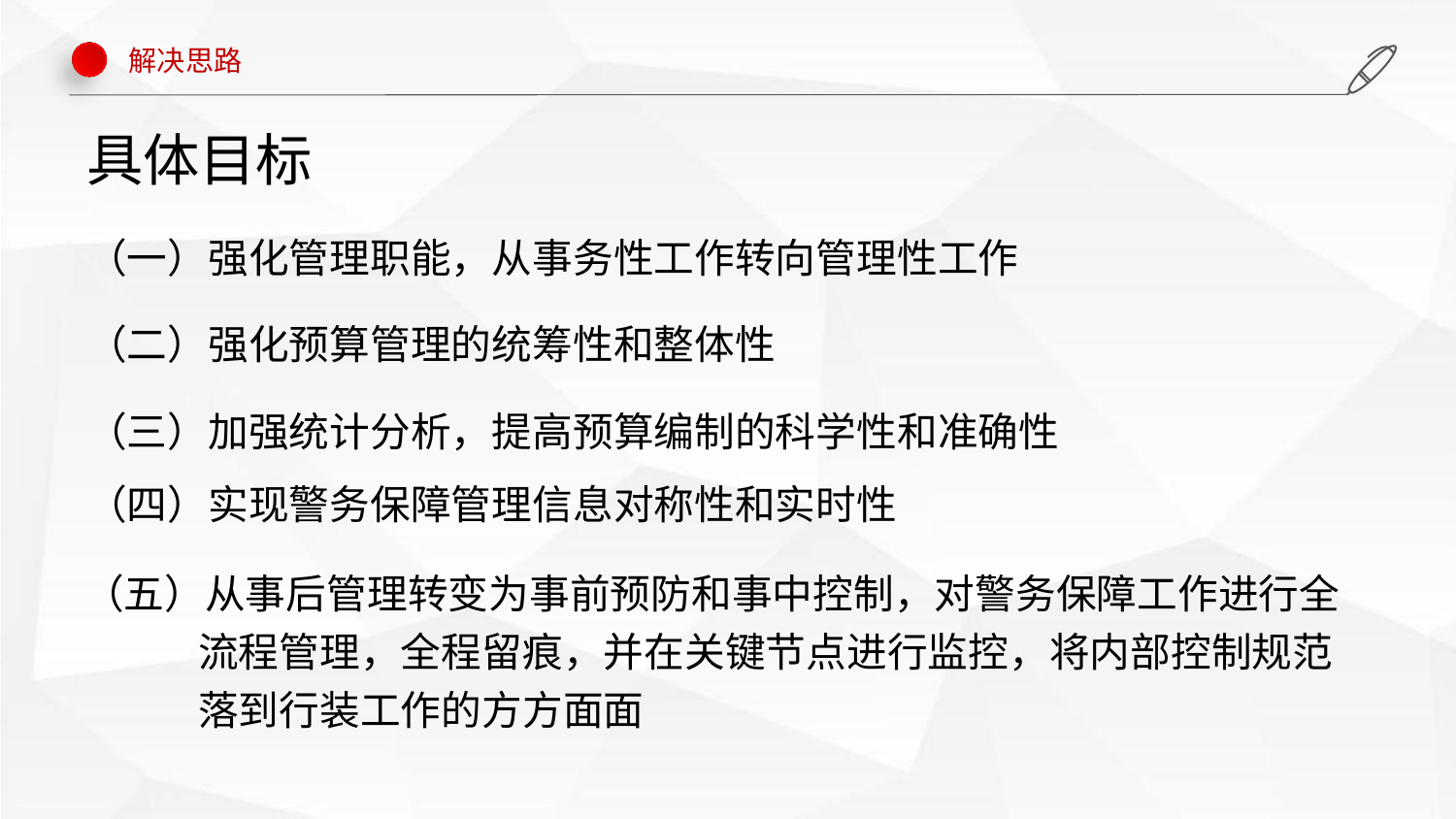

解决思路

具体目标
（一）强化管理职能，从事务性工作转向管理性工作
（二）强化预算管理的统筹性和整体性
（三）加强统计分析，提高预算编制的科学性和准确性
（四）实现警务保障管理信息对称性和实时性
（五）从事后管理转变为事前预防和事中控制，对警务保障工作进行全流程管理，全程留痕，并在关键节点进行监控，将内部控制规范落到行装工作的方方面面